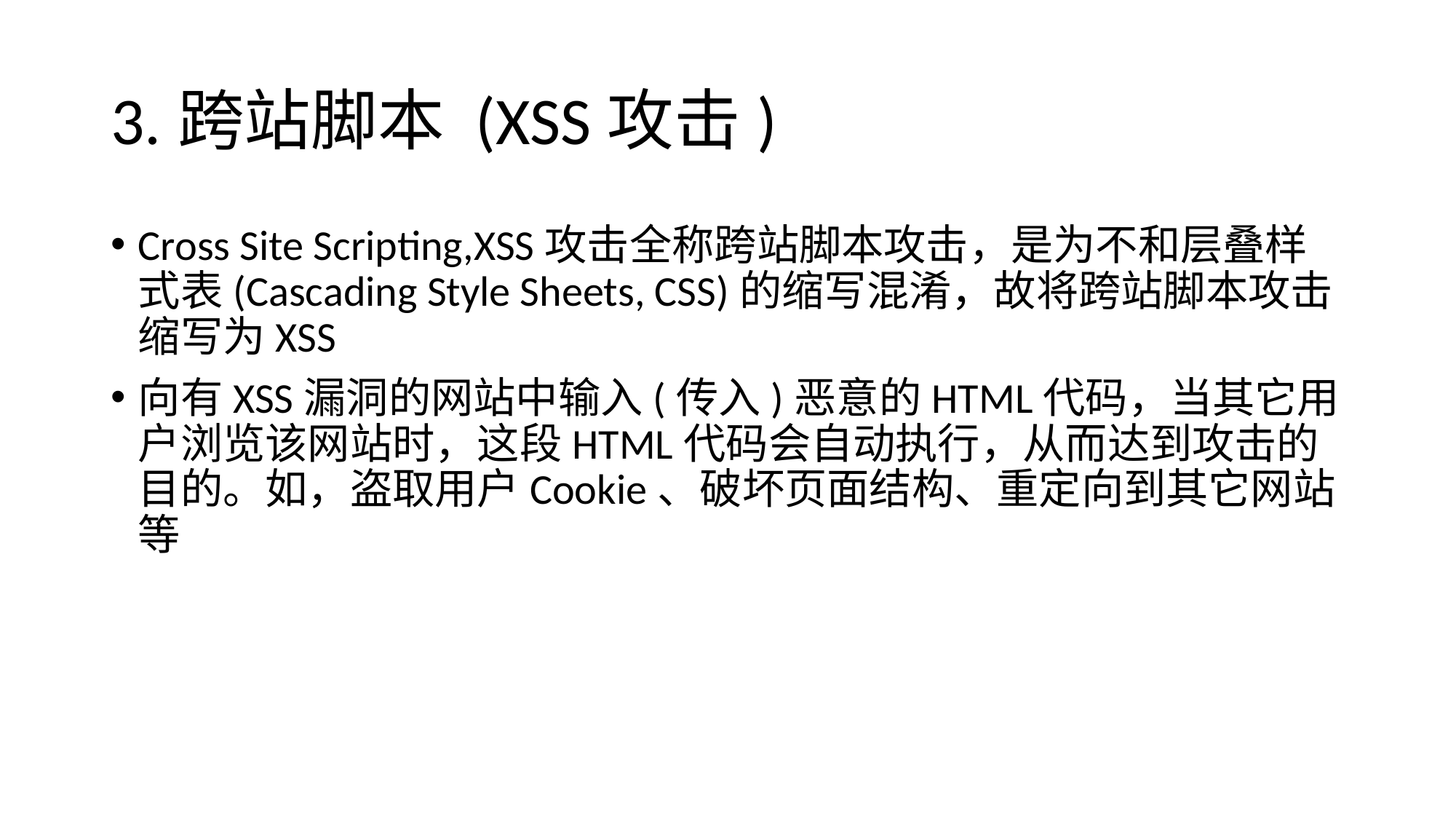

# 3.跨站脚本 (XSS攻击)
Cross Site Scripting,XSS攻击全称跨站脚本攻击，是为不和层叠样式表(Cascading Style Sheets, CSS)的缩写混淆，故将跨站脚本攻击缩写为XSS
向有XSS漏洞的网站中输入(传入)恶意的HTML代码，当其它用户浏览该网站时，这段HTML代码会自动执行，从而达到攻击的目的。如，盗取用户Cookie、破坏页面结构、重定向到其它网站等